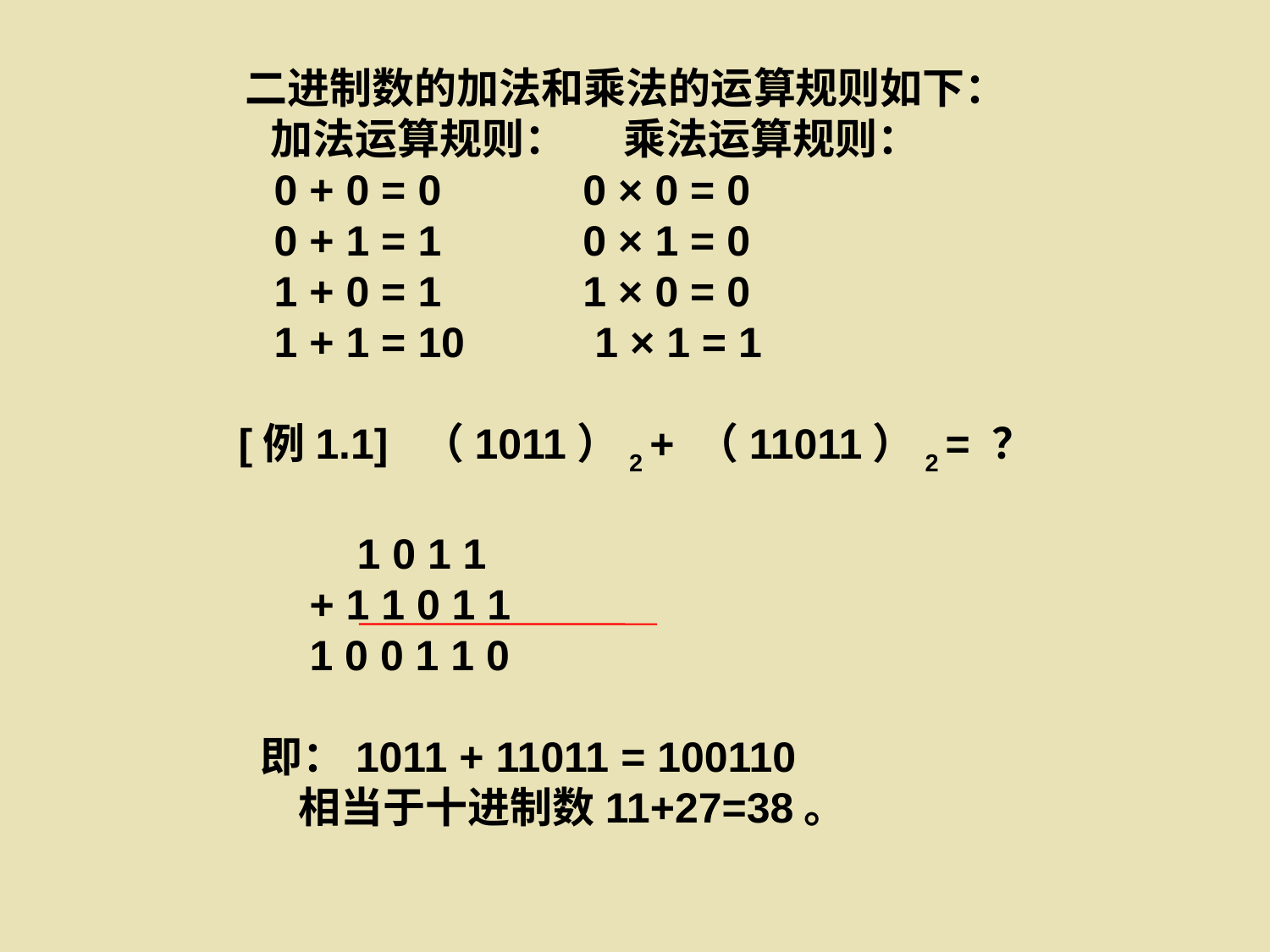

二进制数的加法和乘法的运算规则如下：
      加法运算规则：      乘法运算规则：
      0 + 0 = 0            0 × 0 = 0
      0 + 1 = 1            0 × 1 = 0
      1 + 0 = 1            1 × 0 = 0
      1 + 1 = 10           1 × 1 = 1

   [例1.1]  （1011）2 + （11011）2 = ？

             1 0 1 1
         + 1 1 0 1 1
         1 0 0 1 1 0

     即：1011 + 11011 = 100110
         相当于十进制数11+27=38。